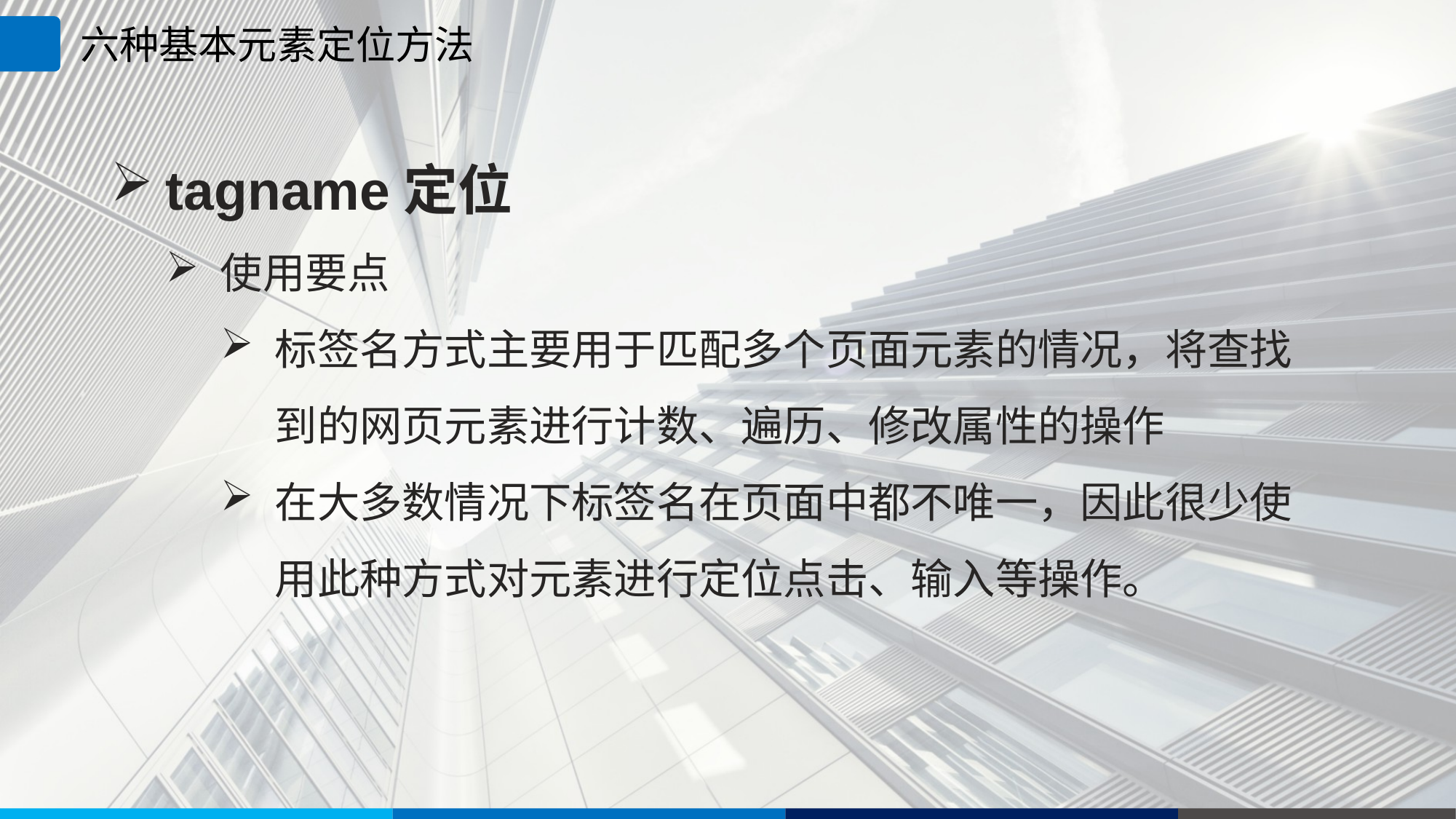

六种基本元素定位方法

tagname定位
使用要点
标签名方式主要用于匹配多个页面元素的情况，将查找到的网页元素进行计数、遍历、修改属性的操作
在大多数情况下标签名在页面中都不唯一，因此很少使用此种方式对元素进行定位点击、输入等操作。